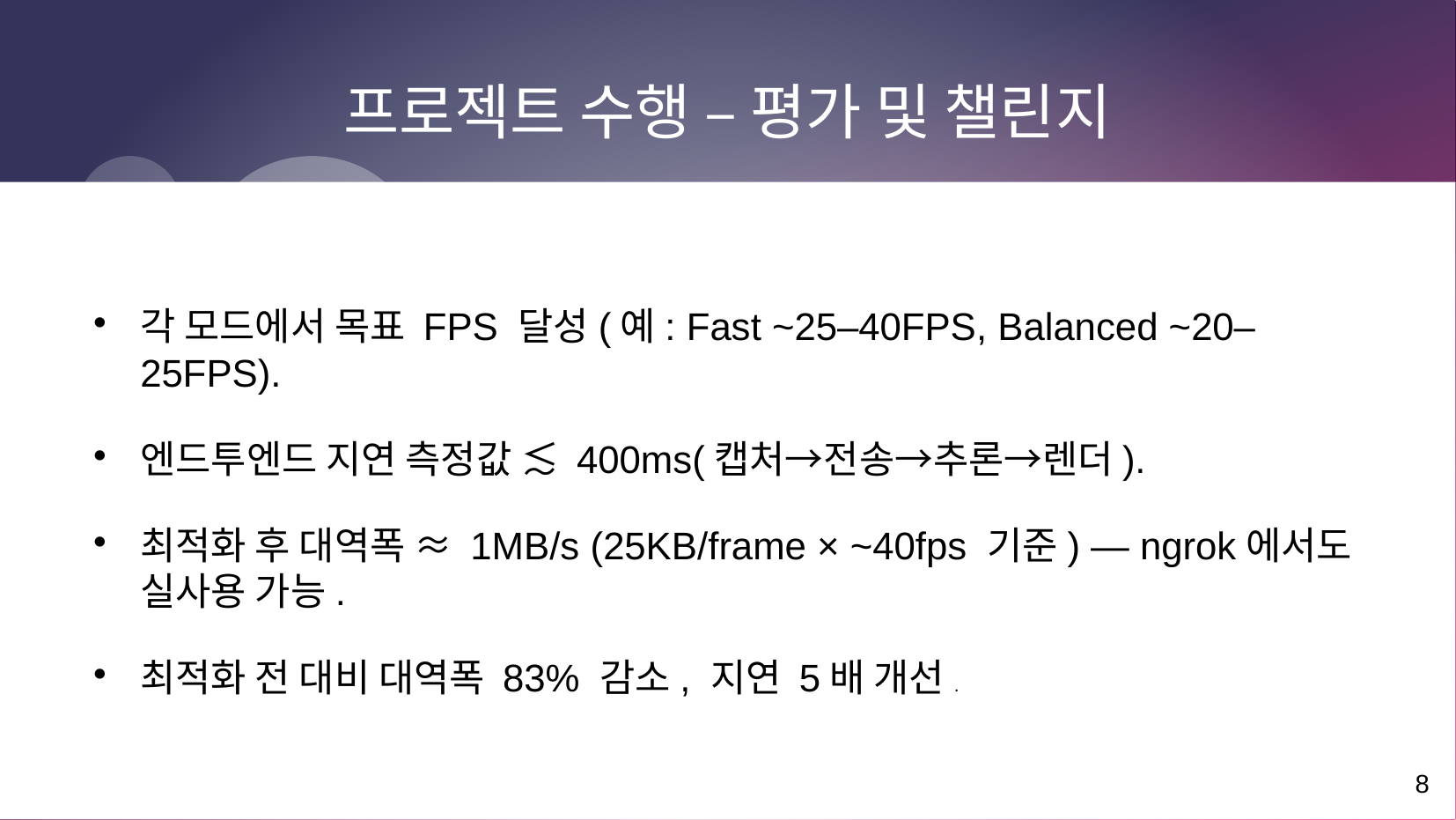

8
# 프로젝트 수행 – 평가 및 챌린지

각 모드에서 목표 FPS 달성(예: Fast ~25–40FPS, Balanced ~20–25FPS).
엔드투엔드 지연 측정값 ≲ 400ms(캡처→전송→추론→렌더).
최적화 후 대역폭 ≈ 1MB/s (25KB/frame × ~40fps 기준) — ngrok에서도 실사용 가능.
최적화 전 대비 대역폭 83% 감소, 지연 5배 개선.